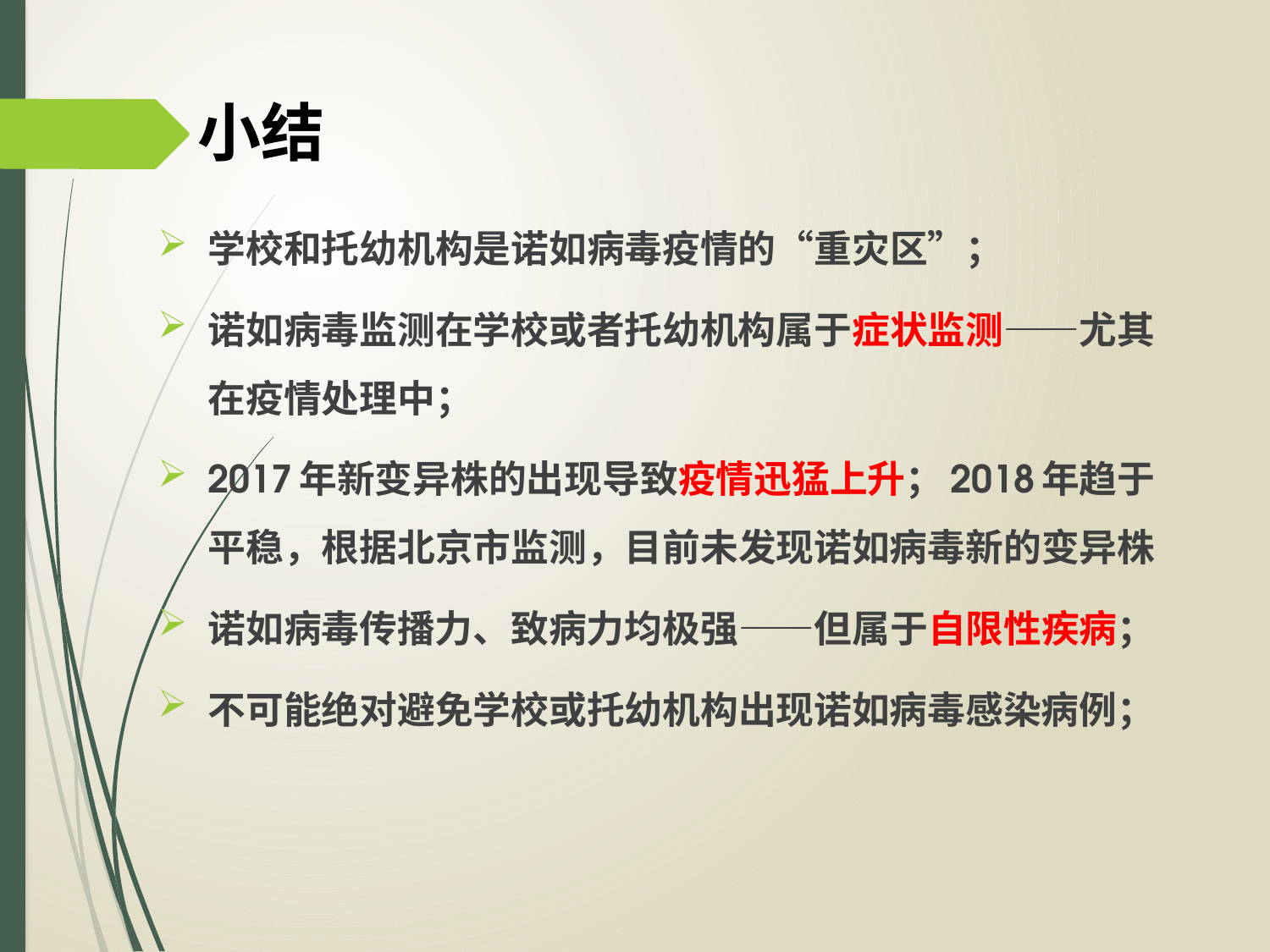

# 小结
学校和托幼机构是诺如病毒疫情的“重灾区”；
诺如病毒监测在学校或者托幼机构属于症状监测——尤其在疫情处理中；
2017年新变异株的出现导致疫情迅猛上升；2018年趋于平稳，根据北京市监测，目前未发现诺如病毒新的变异株
诺如病毒传播力、致病力均极强——但属于自限性疾病；
不可能绝对避免学校或托幼机构出现诺如病毒感染病例；